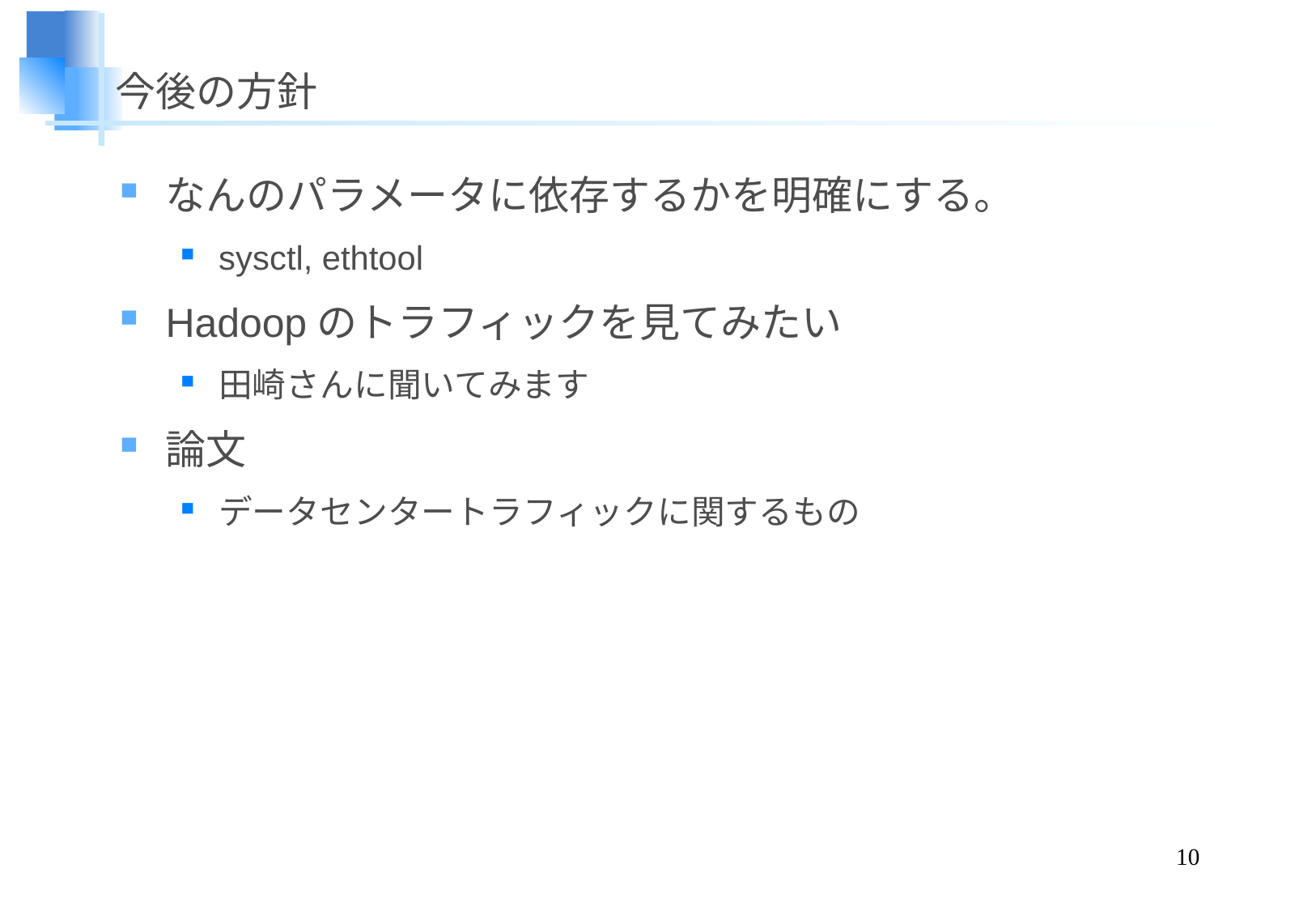

# 今後の方針
なんのパラメータに依存するかを明確にする。
sysctl, ethtool
Hadoopのトラフィックを見てみたい
田崎さんに聞いてみます
論文
データセンタートラフィックに関するもの
10